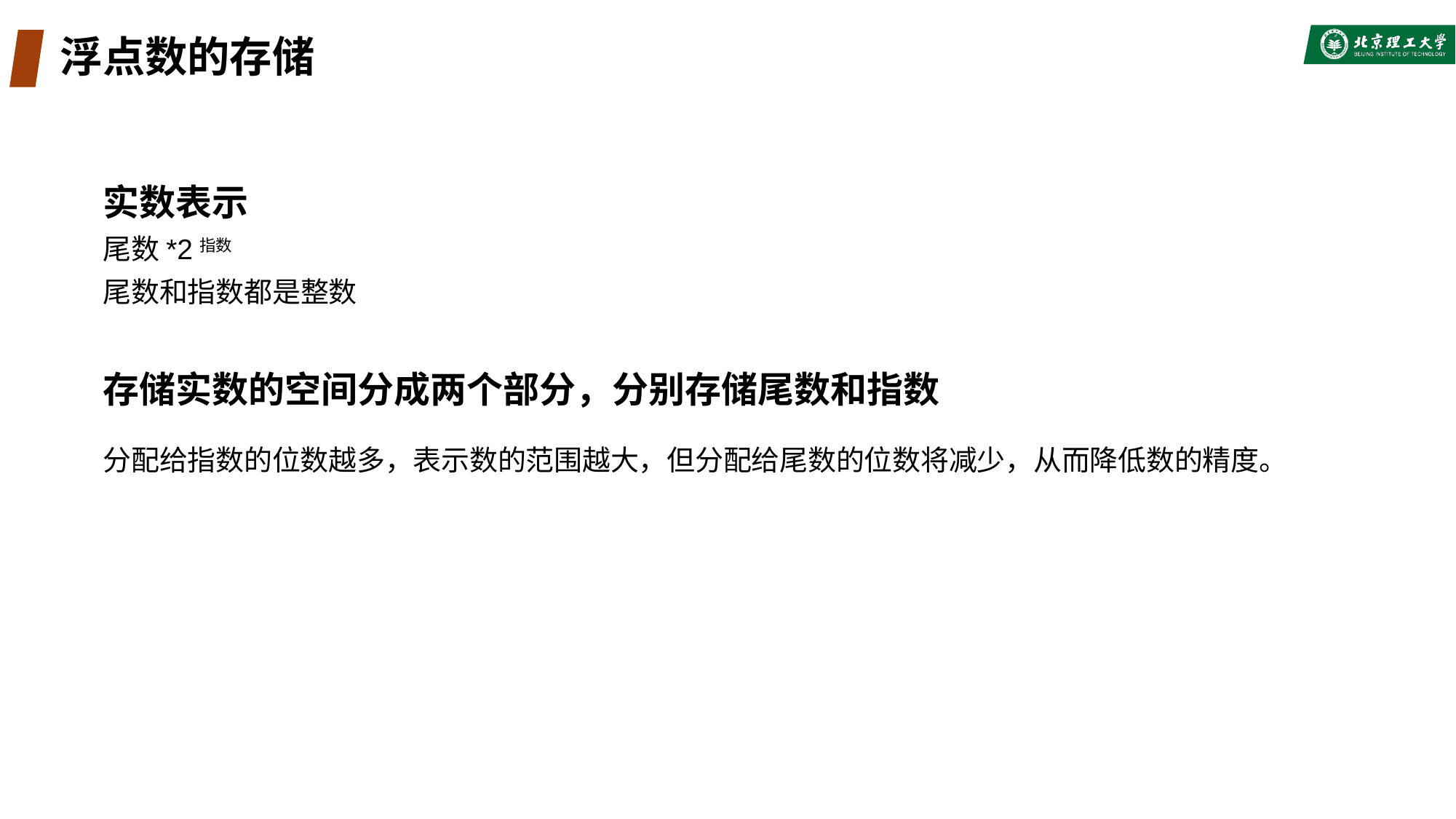

# 浮点数的存储
实数表示
尾数*2指数
尾数和指数都是整数
存储实数的空间分成两个部分，分别存储尾数和指数
分配给指数的位数越多，表示数的范围越大，但分配给尾数的位数将减少，从而降低数的精度。